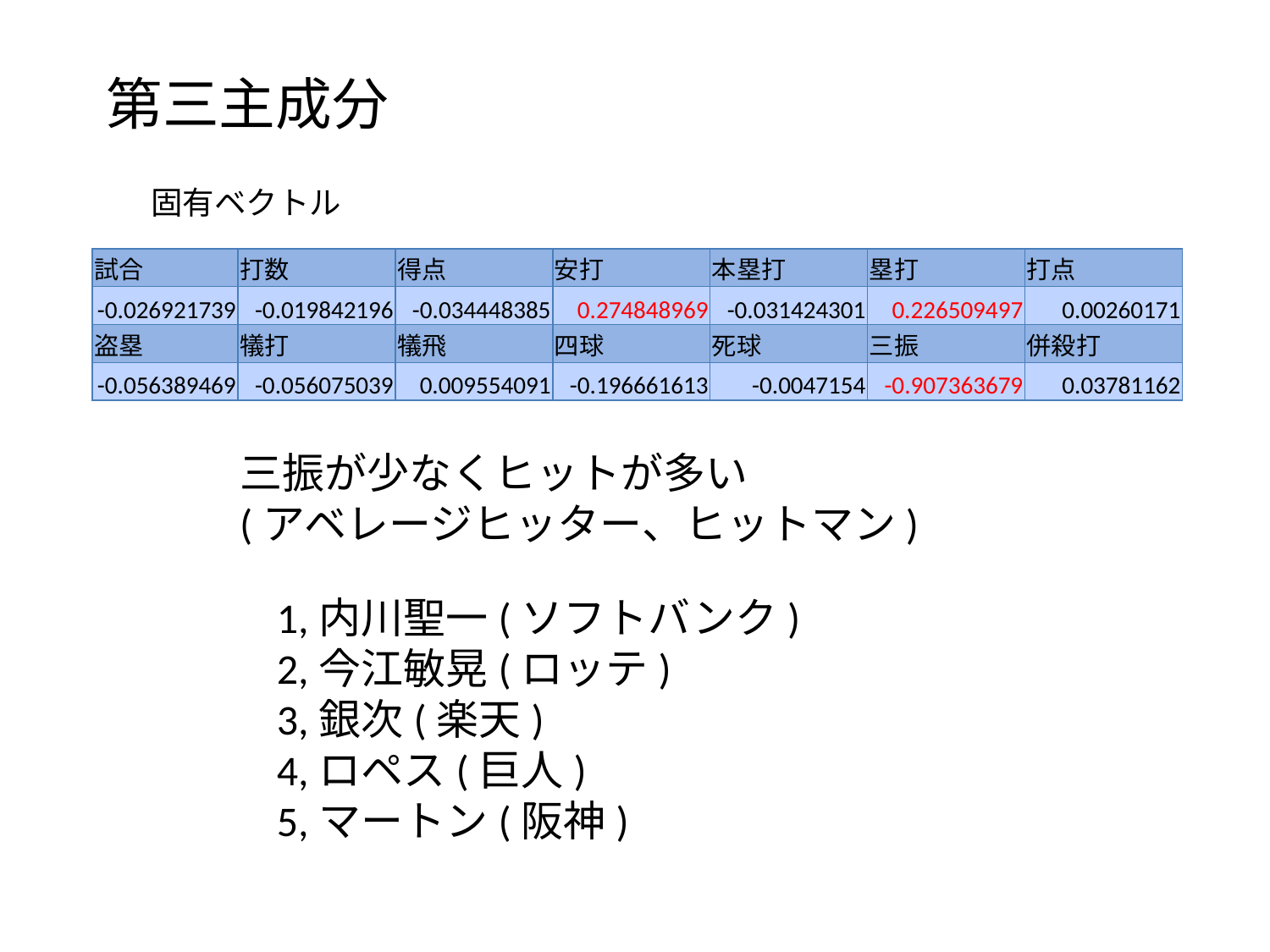

第三主成分
固有ベクトル
| 試合 | 打数 | 得点 | 安打 | 本塁打 | 塁打 | 打点 |
| --- | --- | --- | --- | --- | --- | --- |
| -0.026921739 | -0.019842196 | -0.034448385 | 0.274848969 | -0.031424301 | 0.226509497 | 0.00260171 |
| 盗塁 | 犠打 | 犠飛 | 四球 | 死球 | 三振 | 併殺打 |
| -0.056389469 | -0.056075039 | 0.009554091 | -0.196661613 | -0.0047154 | -0.907363679 | 0.03781162 |
三振が少なくヒットが多い
(アベレージヒッター、ヒットマン)
1,内川聖一(ソフトバンク)
2,今江敏晃(ロッテ)
3,銀次(楽天)
4,ロペス(巨人)
5,マートン(阪神)